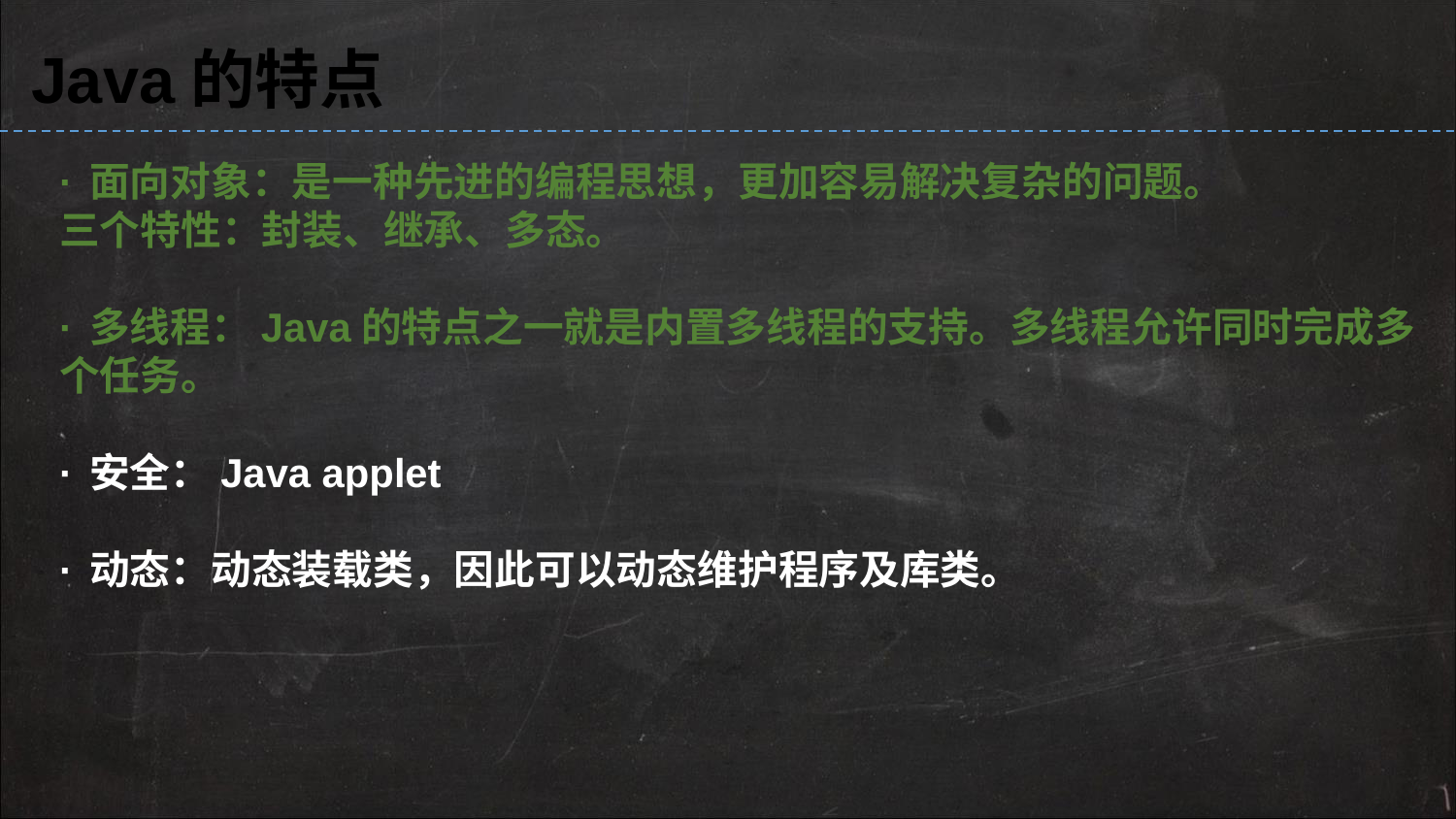

Java的特点
∙ 面向对象：是一种先进的编程思想，更加容易解决复杂的问题。
三个特性：封装、继承、多态。

∙ 多线程：Java的特点之一就是内置多线程的支持。多线程允许同时完成多
个任务。

∙ 安全：Java applet

∙ 动态：动态装载类，因此可以动态维护程序及库类。